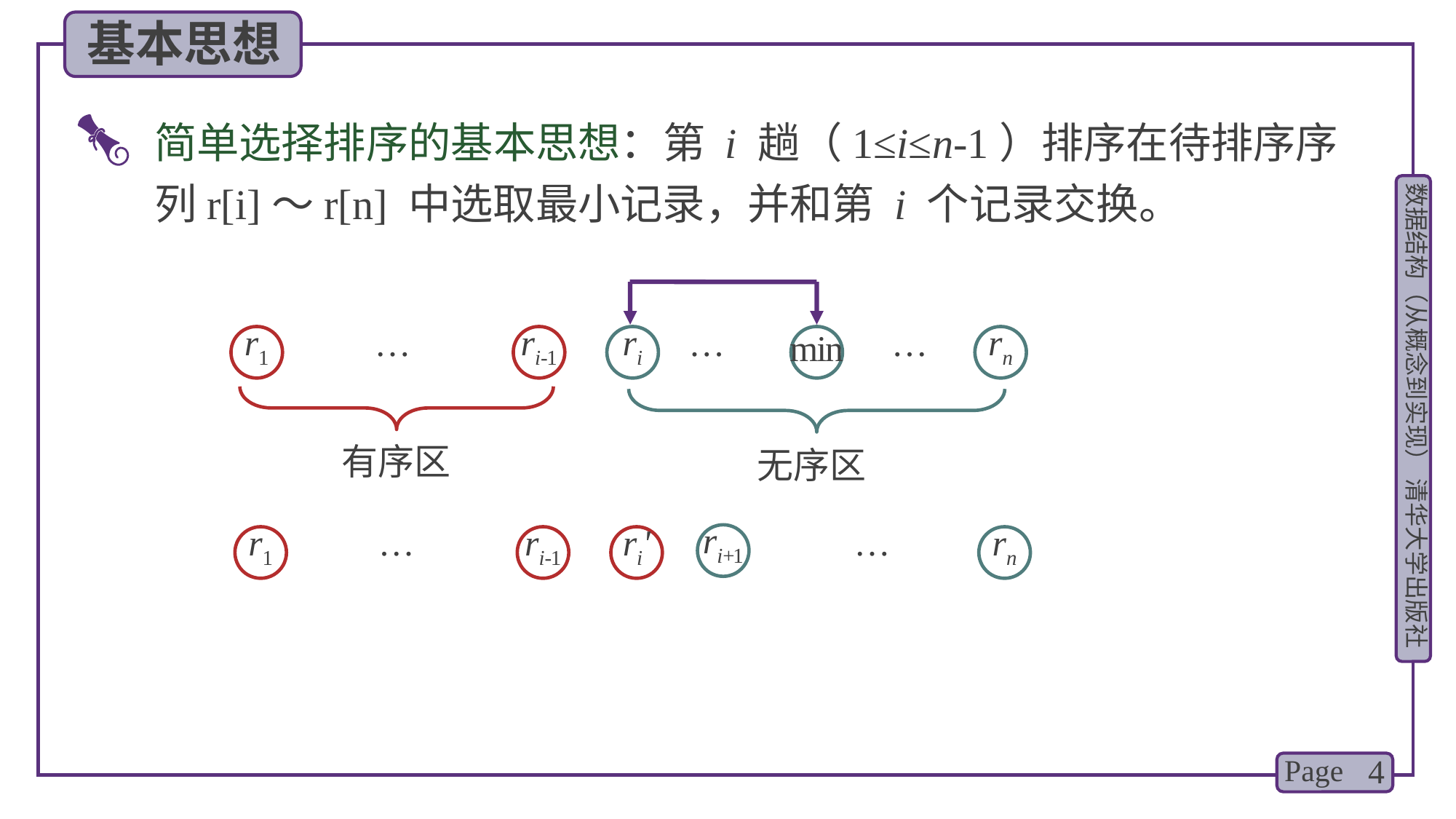

基本思想

简单选择排序的基本思想：第 i 趟（1≤i≤n-1）排序在待排序序列r[i]～r[n] 中选取最小记录，并和第 i 个记录交换。

…
…
…
r1
ri-1
ri
rn
min

有序区

无序区
…
r1
ri-1
ri'
ri+1
…
rn